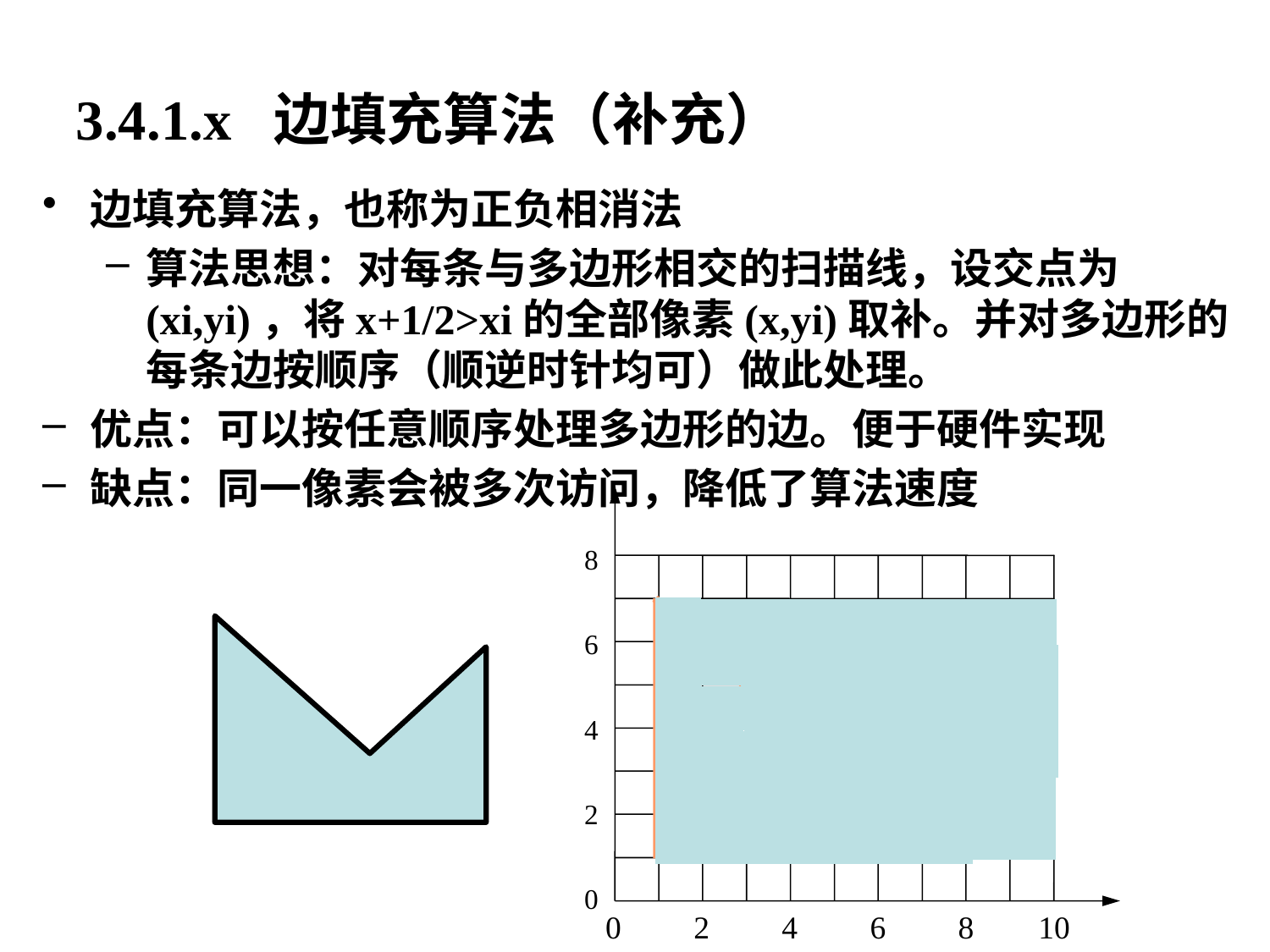

3.4.1.x  边填充算法（补充）
边填充算法，也称为正负相消法
算法思想：对每条与多边形相交的扫描线，设交点为(xi,yi)，将x+1/2>xi的全部像素(x,yi)取补。并对多边形的每条边按顺序（顺逆时针均可）做此处理。
优点：可以按任意顺序处理多边形的边。便于硬件实现
缺点：同一像素会被多次访问，降低了算法速度

8
6
4
2
0

 0         2         4         6         8        10